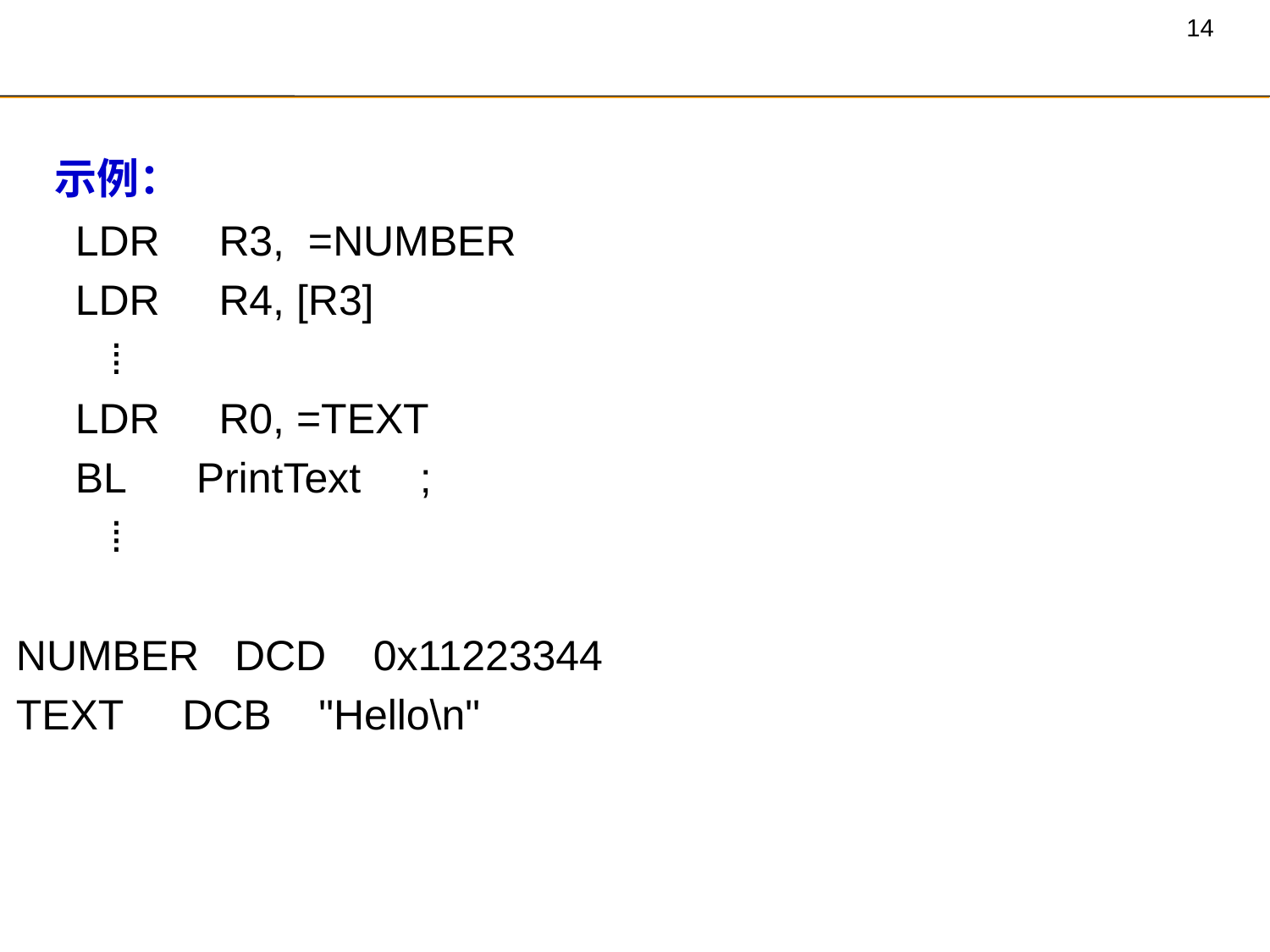

示例：
     LDR     R3,  =NUMBER
     LDR     R4, [R3]
        ⁞
     LDR     R0, =TEXT
     BL      PrintText     ;
        ⁞

NUMBER   DCD    0x11223344
TEXT     DCB    "Hello\n"